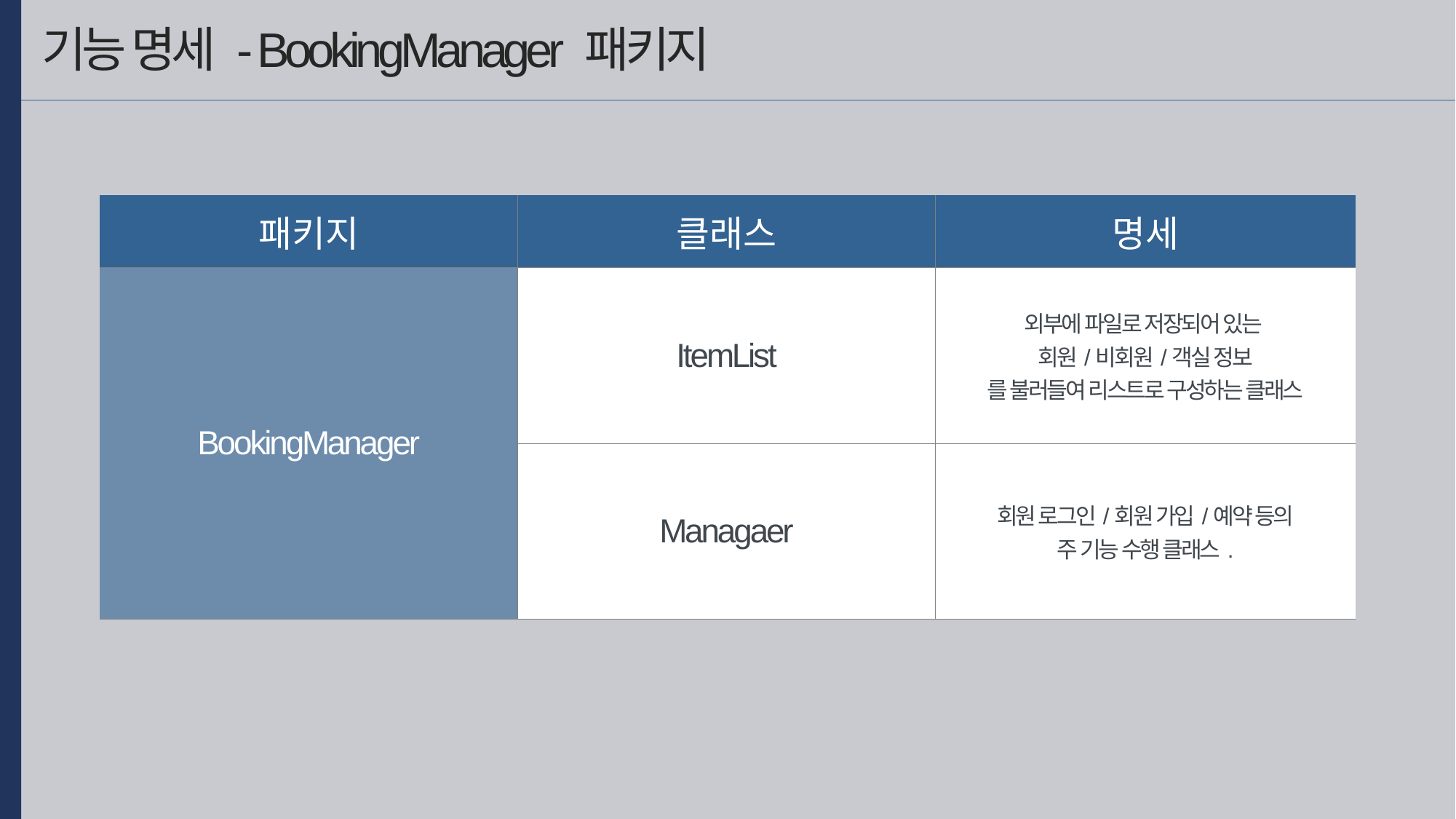

기능 명세 - BookingManager 패키지
| 패키지 | 클래스 | 명세 |
| --- | --- | --- |
| BookingManager | ItemList | 외부에 파일로 저장되어 있는 회원/비회원/객실 정보 를 불러들여 리스트로 구성하는 클래스 |
|  | Managaer | 회원 로그인/회원 가입/예약 등의 주 기능 수행 클래스. |